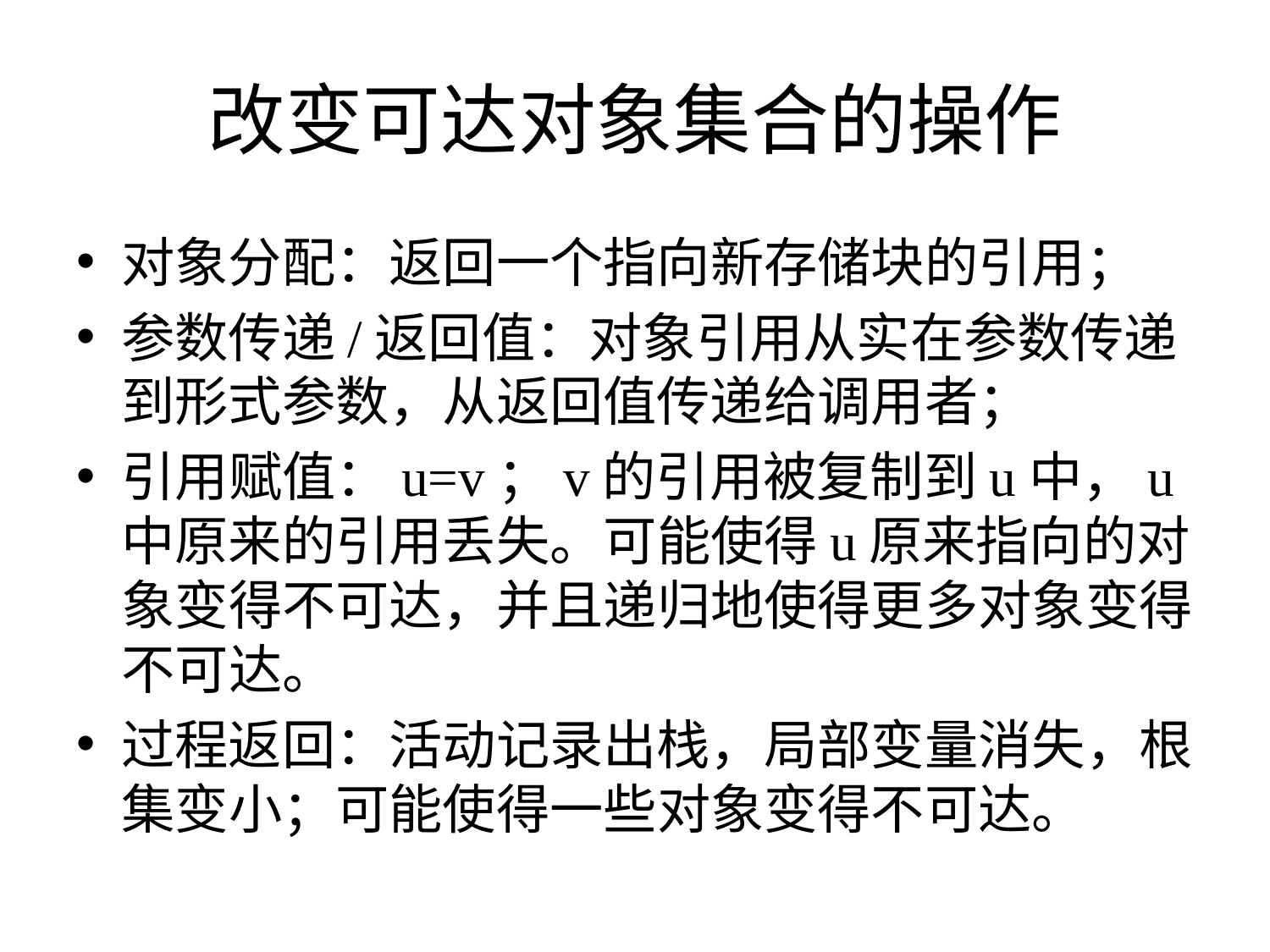

# 改变可达对象集合的操作
对象分配：返回一个指向新存储块的引用；
参数传递/返回值：对象引用从实在参数传递到形式参数，从返回值传递给调用者；
引用赋值：u=v；v的引用被复制到u中，u中原来的引用丢失。可能使得u原来指向的对象变得不可达，并且递归地使得更多对象变得不可达。
过程返回：活动记录出栈，局部变量消失，根集变小；可能使得一些对象变得不可达。